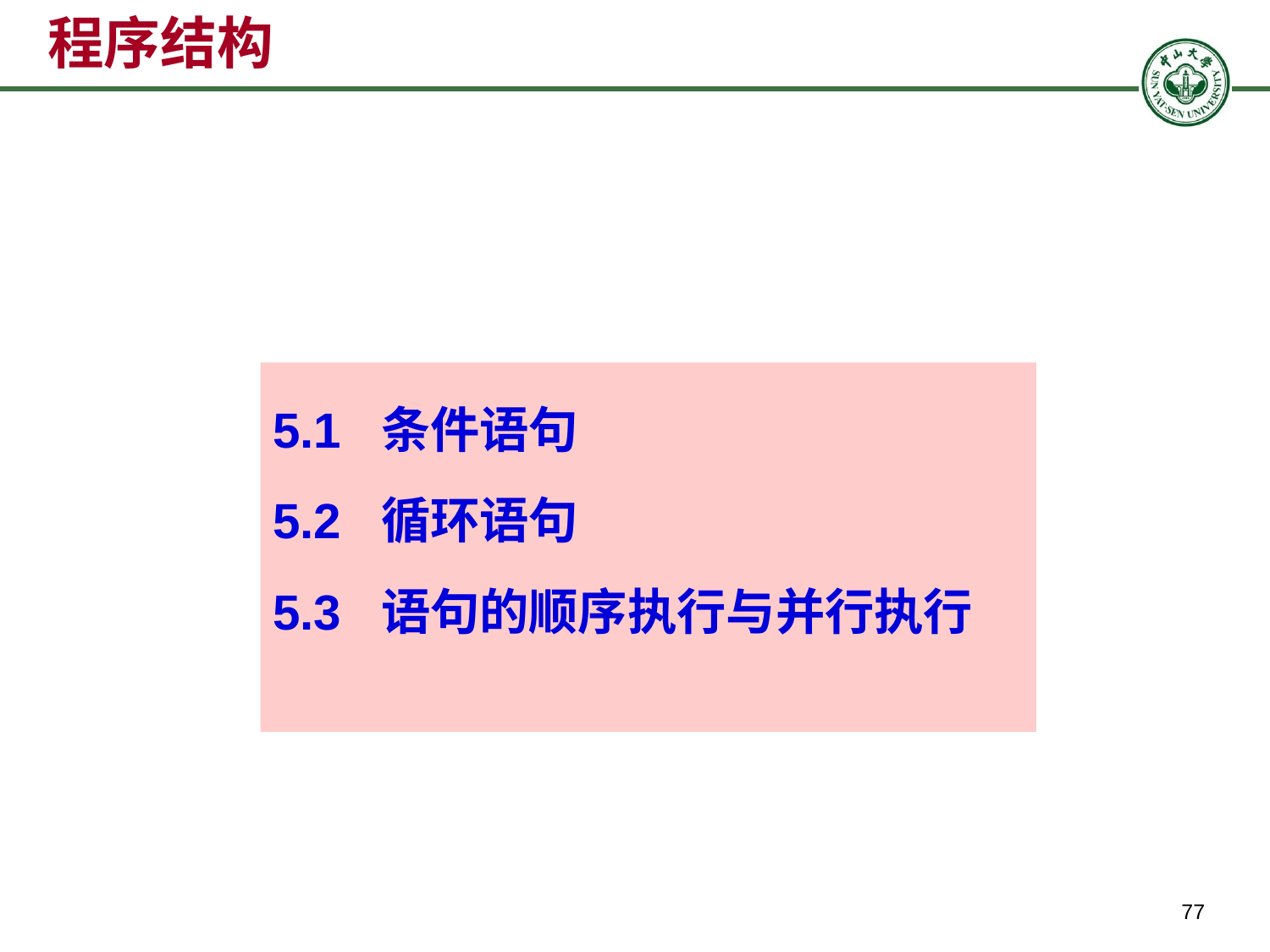

# 程序结构
5.1  条件语句
5.2  循环语句
5.3  语句的顺序执行与并行执行